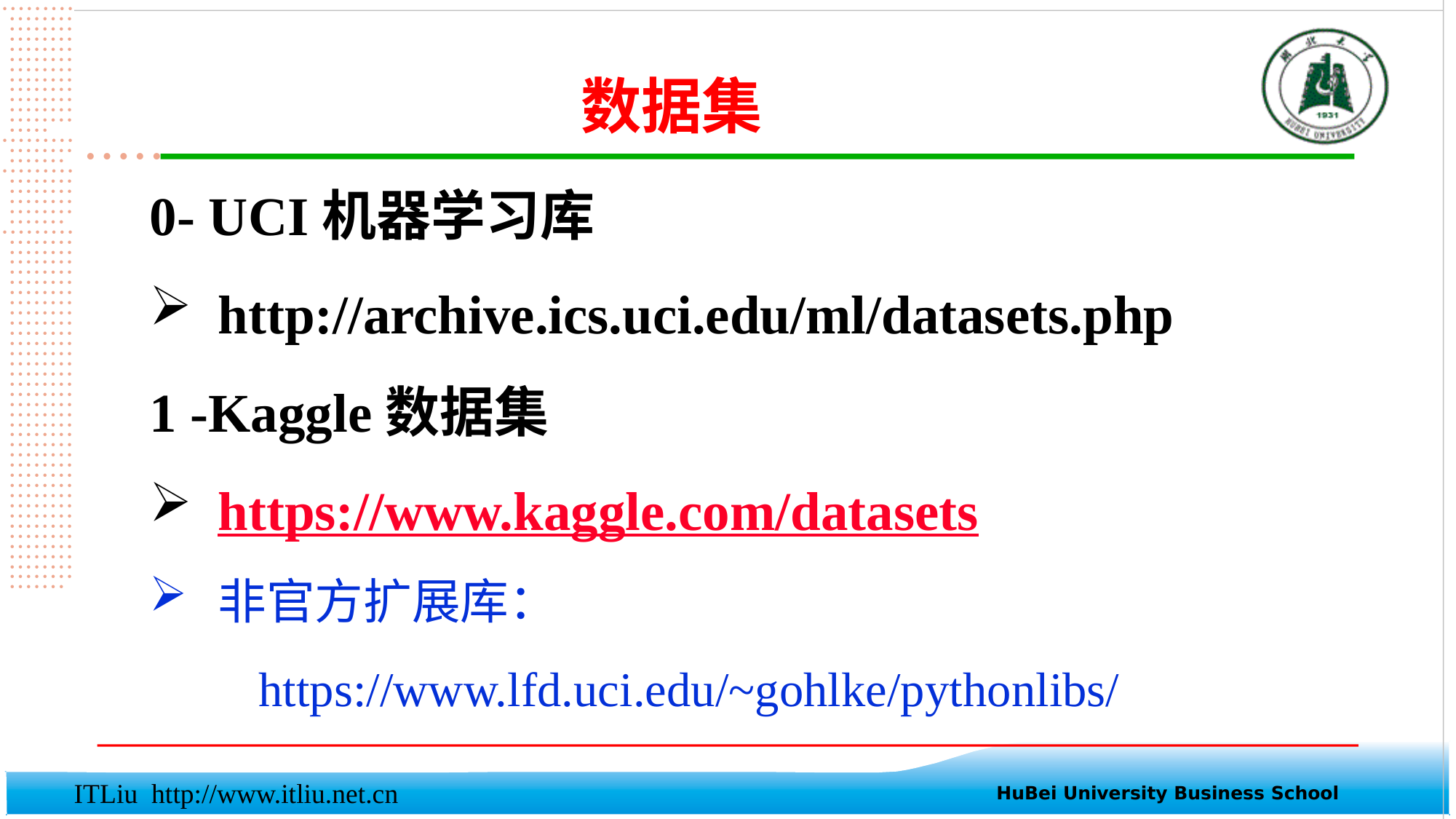

数据集
0- UCI机器学习库
http://archive.ics.uci.edu/ml/datasets.php
1 -Kaggle数据集
https://www.kaggle.com/datasets
非官方扩展库：
	https://www.lfd.uci.edu/~gohlke/pythonlibs/